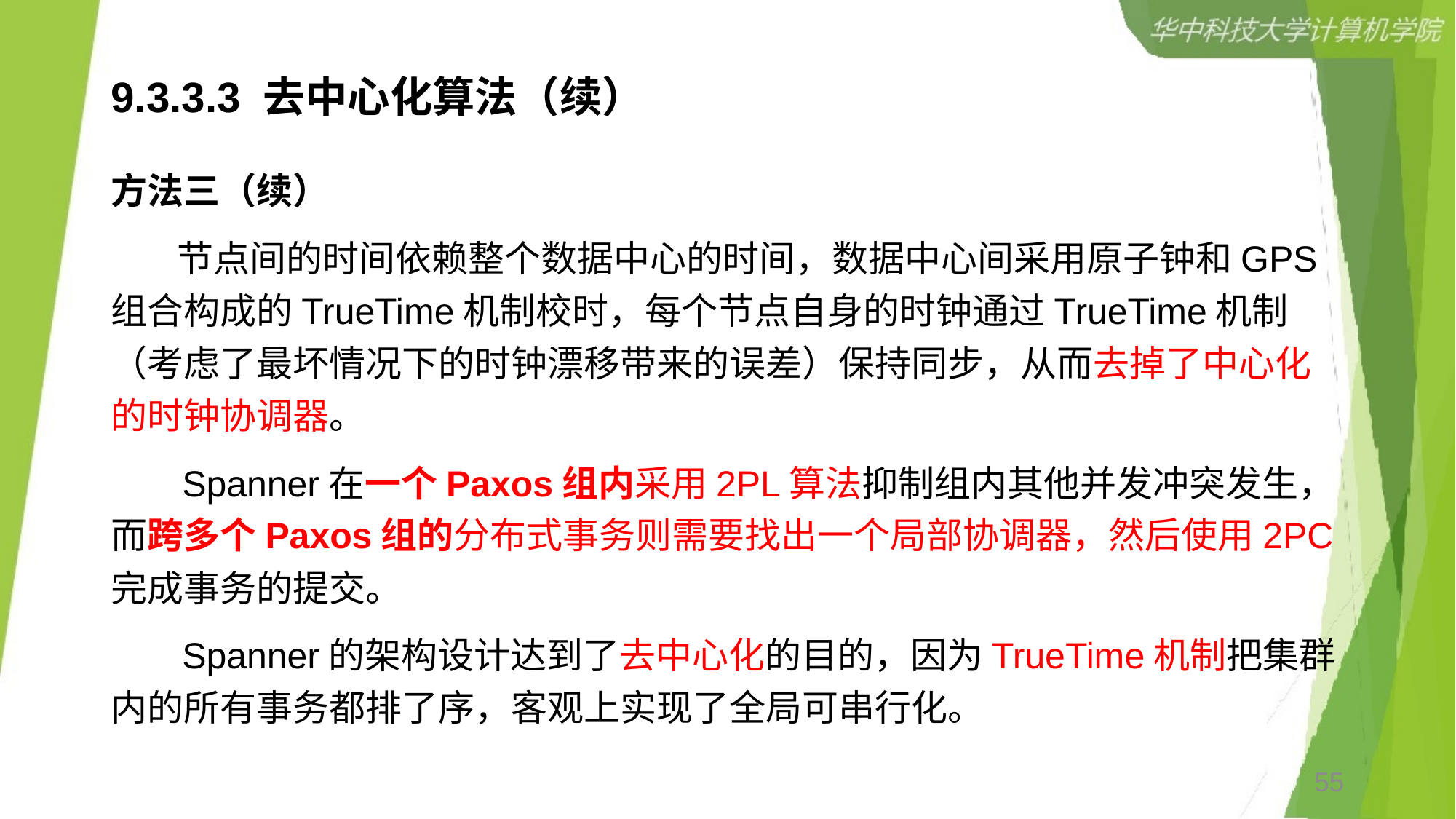

# 9.3.3.3 去中心化算法（续）
方法三（续）
       节点间的时间依赖整个数据中心的时间，数据中心间采用原子钟和GPS组合构成的TrueTime机制校时，每个节点自身的时钟通过TrueTime机制（考虑了最坏情况下的时钟漂移带来的误差）保持同步，从而去掉了中心化的时钟协调器。
       Spanner在一个Paxos组内采用2PL算法抑制组内其他并发冲突发生，而跨多个Paxos组的分布式事务则需要找出一个局部协调器，然后使用2PC完成事务的提交。
       Spanner的架构设计达到了去中心化的目的，因为TrueTime机制把集群内的所有事务都排了序，客观上实现了全局可串行化。
55